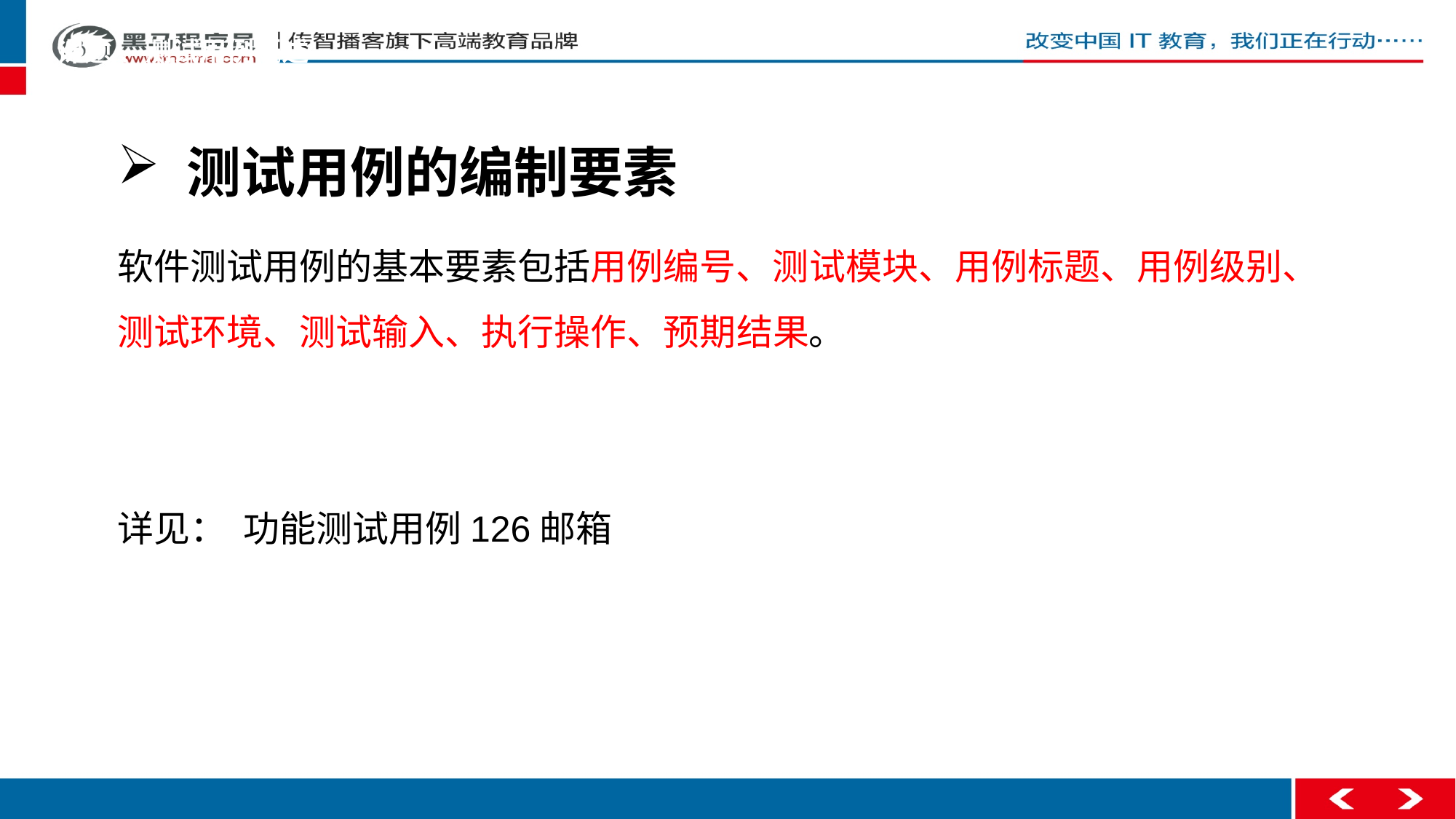

课题 、测试用例概述
 测试用例的编制要素
软件测试用例的基本要素包括用例编号、测试模块、用例标题、用例级别、测试环境、测试输入、执行操作、预期结果。

详见：  功能测试用例126邮箱